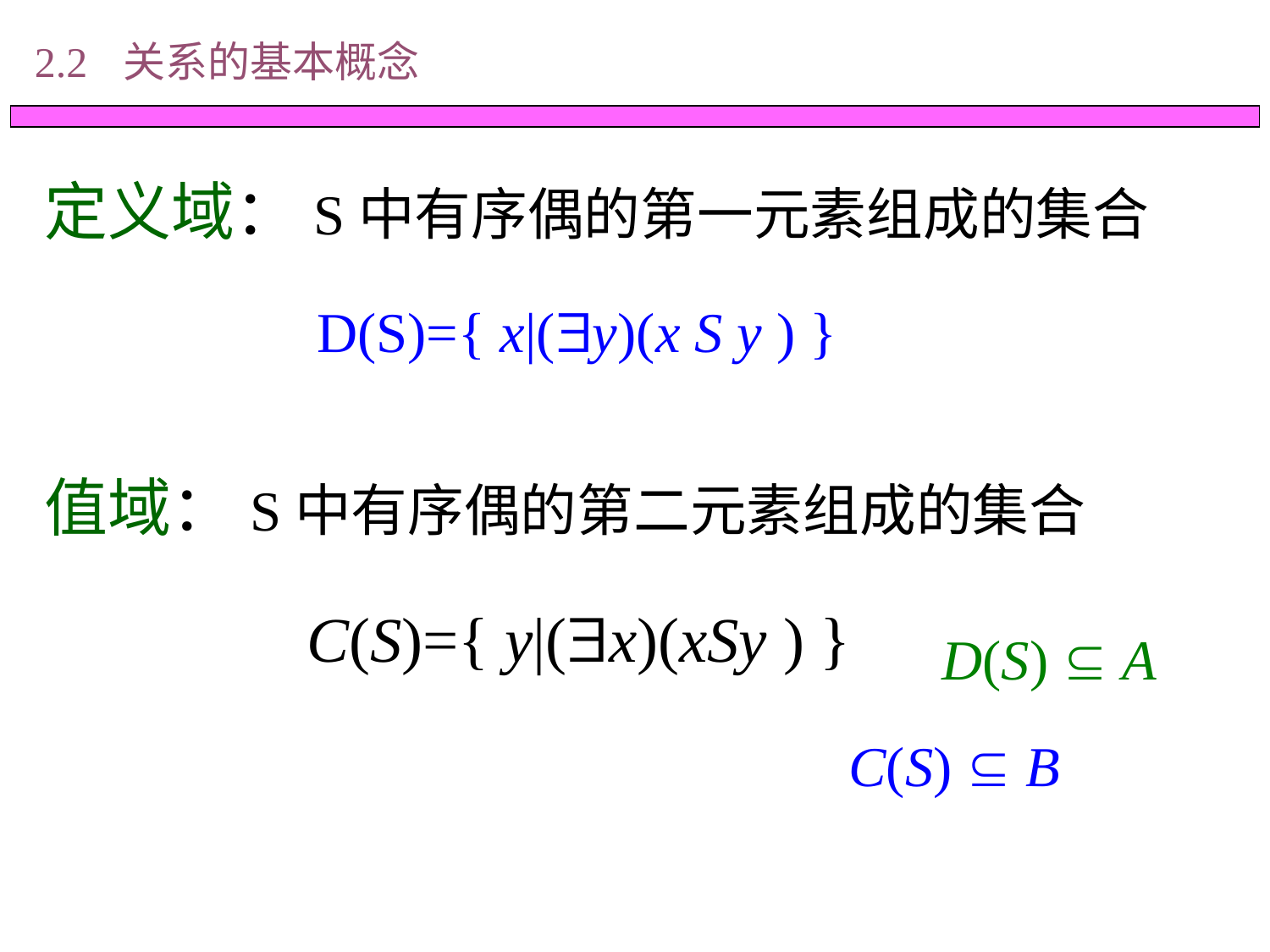

2.2 关系的基本概念

定义域：S中有序偶的第一元素组成的集合
D(S)={ x|(∃y)(x S y ) }
值域：S中有序偶的第二元素组成的集合
C(S)={ y|(∃x)(xSy ) }
D(S) ⊆ A
C(S) ⊆ B